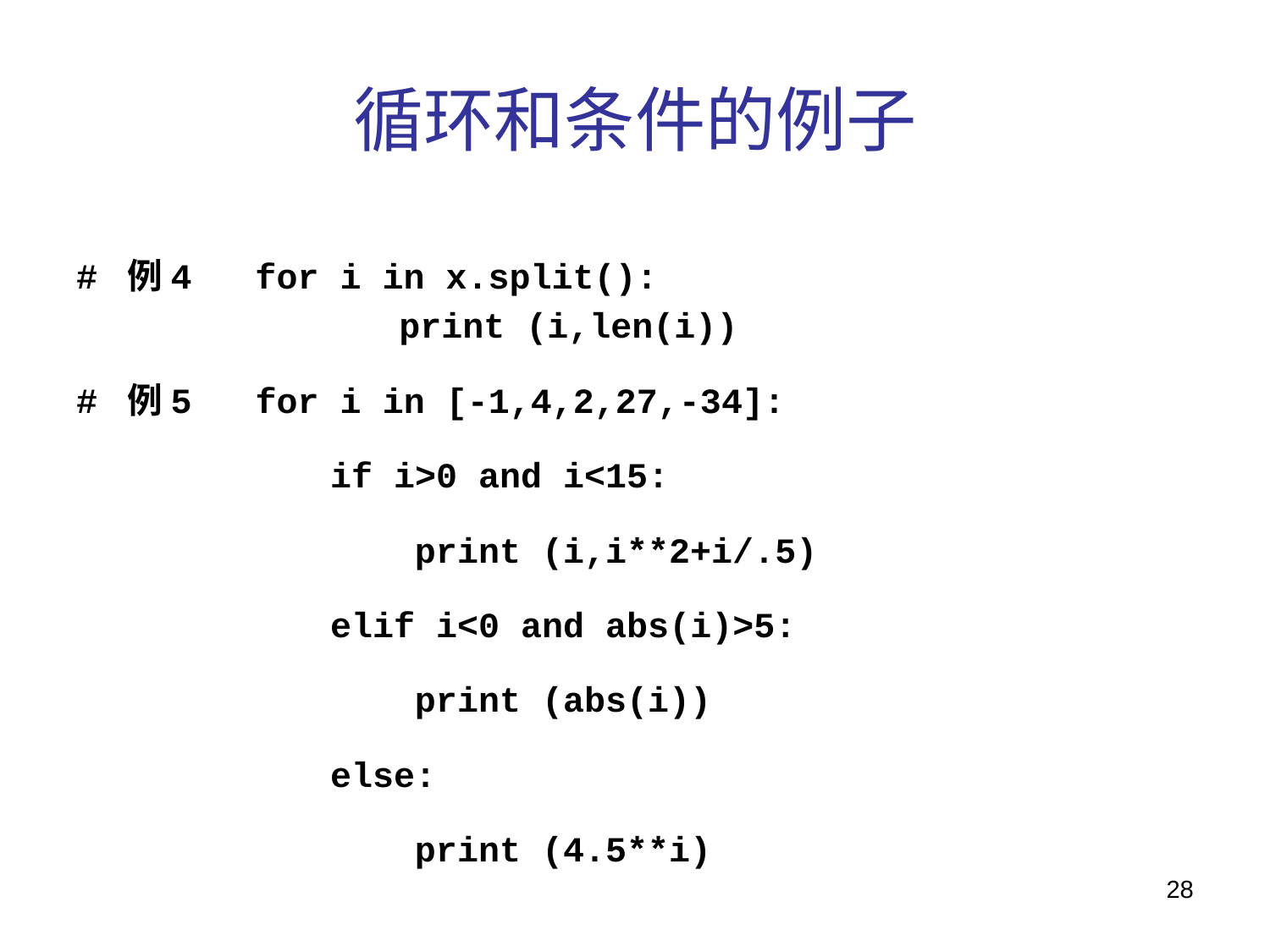

# 循环和条件的例子
# 例4   for i in x.split():
    print (i,len(i))
# 例5   for i in [-1,4,2,27,-34]:
            if i>0 and i<15:
                print (i,i**2+i/.5)
            elif i<0 and abs(i)>5:
                print (abs(i))
            else:
                print (4.5**i)
28